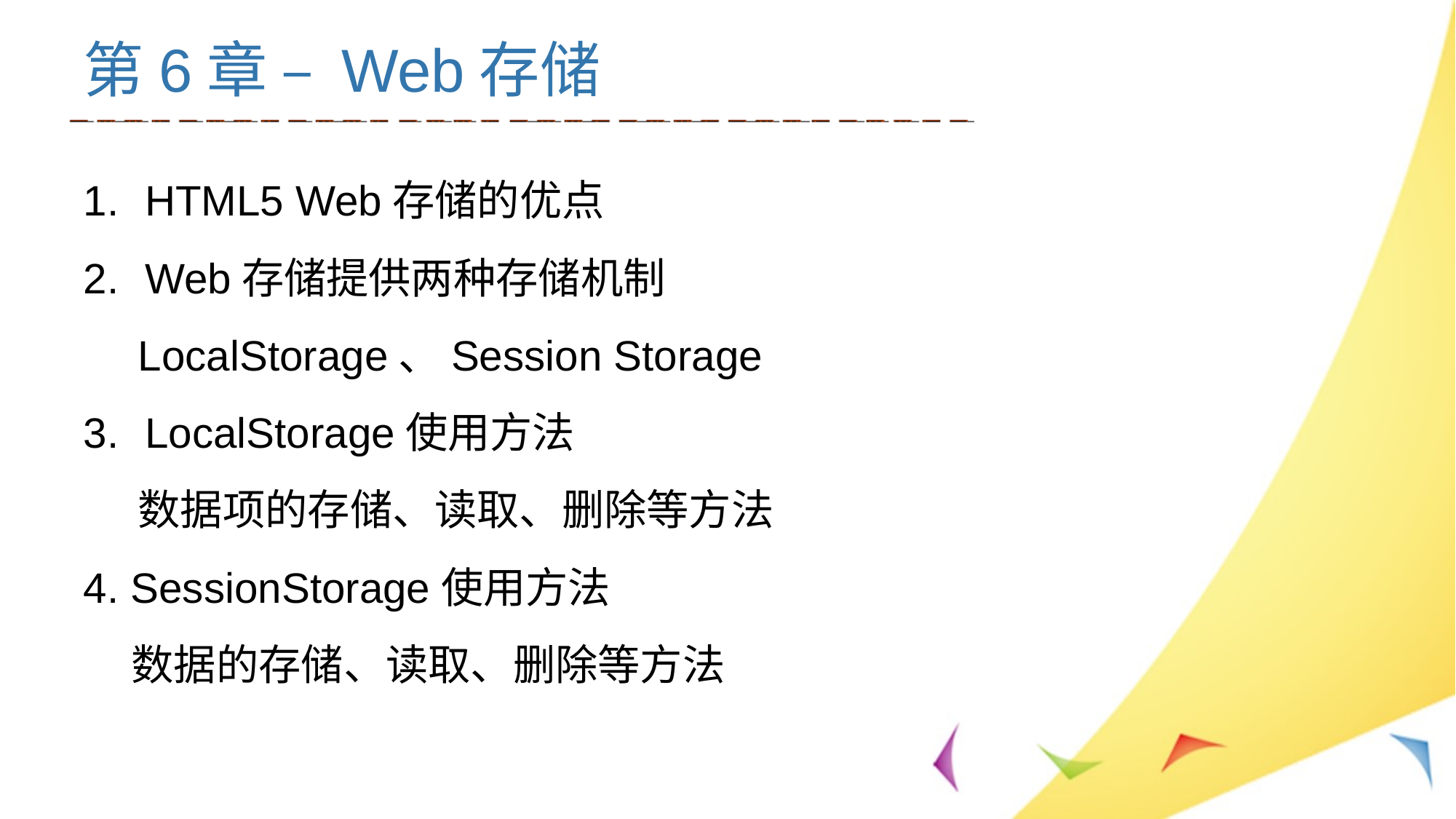

# 第6章 – Web存储
HTML5 Web存储的优点
Web存储提供两种存储机制
LocalStorage、Session Storage
LocalStorage使用方法
数据项的存储、读取、删除等方法
4. SessionStorage使用方法
    数据的存储、读取、删除等方法